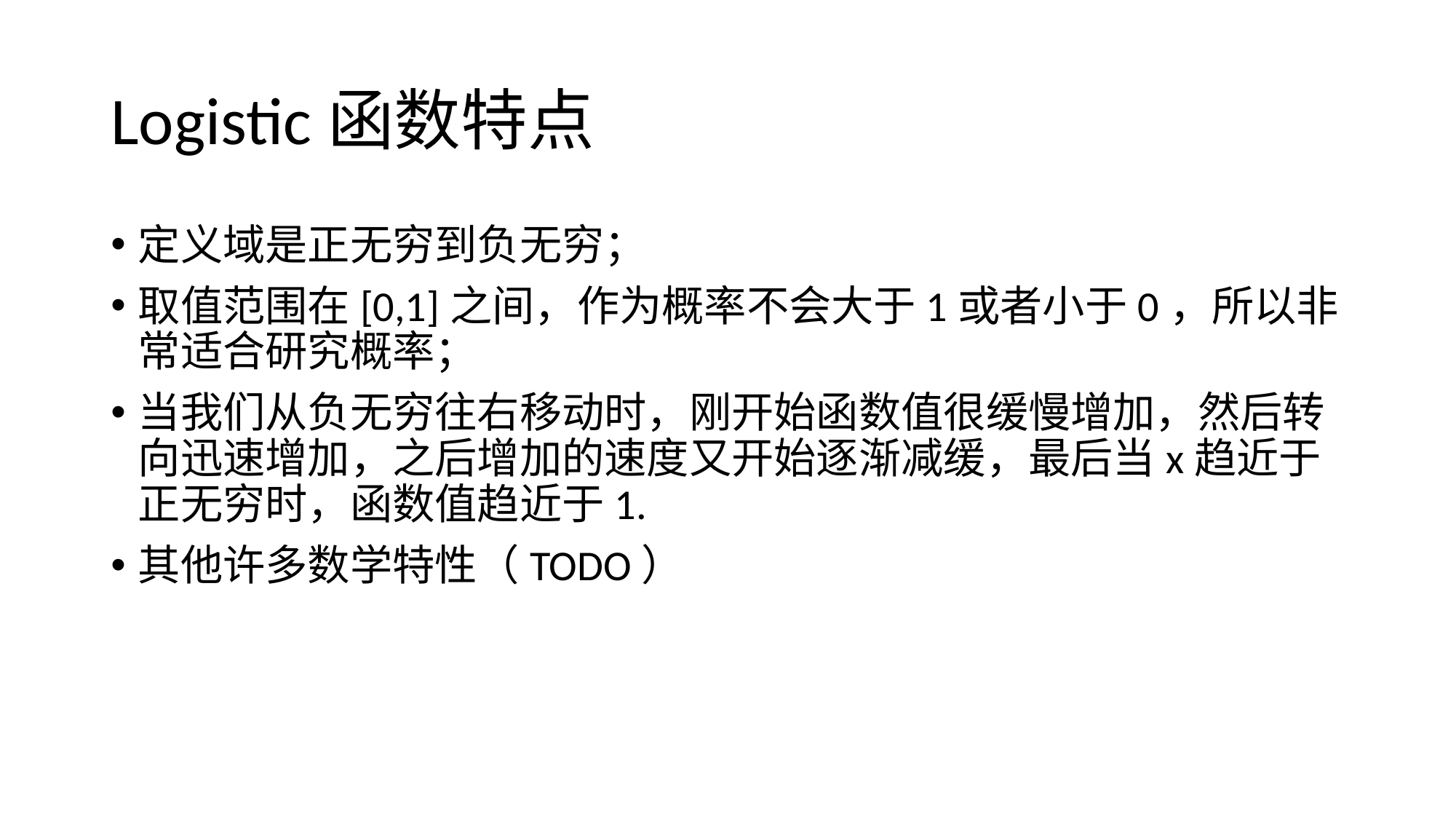

# Logistic函数特点
定义域是正无穷到负无穷；
取值范围在[0,1]之间，作为概率不会大于1或者小于0，所以非常适合研究概率；
当我们从负无穷往右移动时，刚开始函数值很缓慢增加，然后转向迅速增加，之后增加的速度又开始逐渐减缓，最后当x趋近于正无穷时，函数值趋近于1.
其他许多数学特性（TODO）